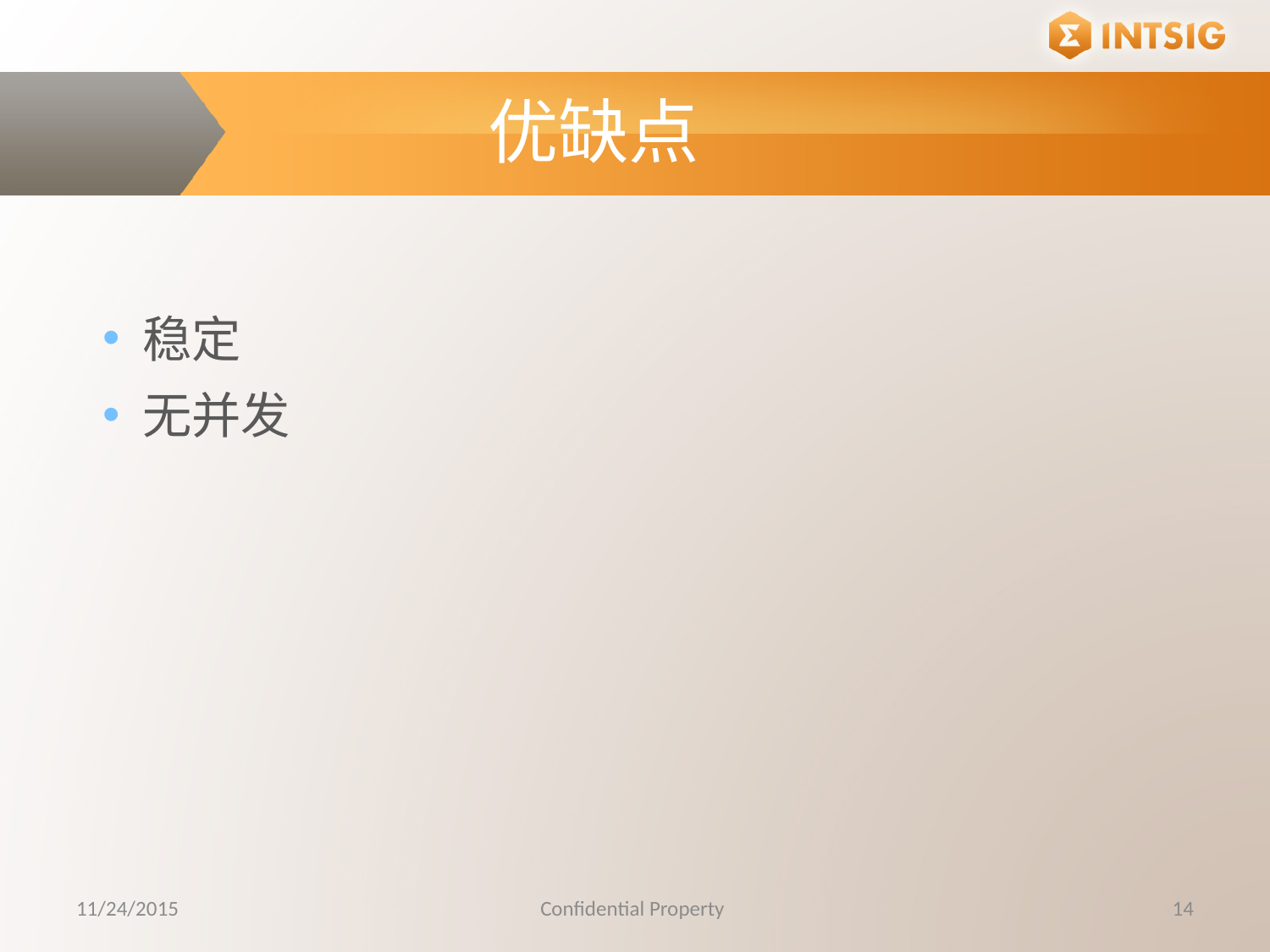

优缺点
稳定
无并发
11/24/2015
Confidential Property
14